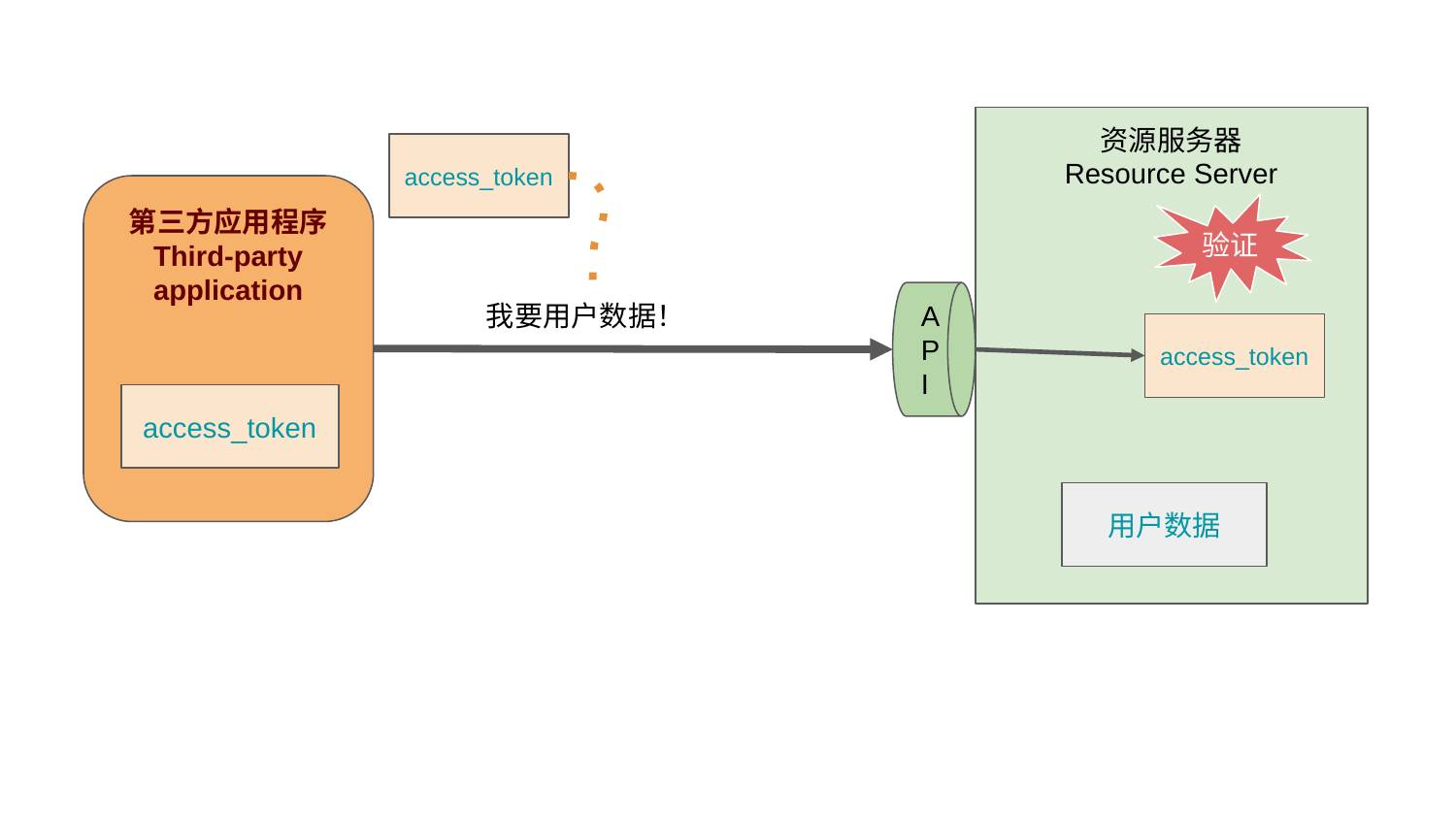

资源服务器
Resource Server
access_token
第三方应用程序
Third-party application
验证
API
我要用户数据！
access_token
access_token
用户数据